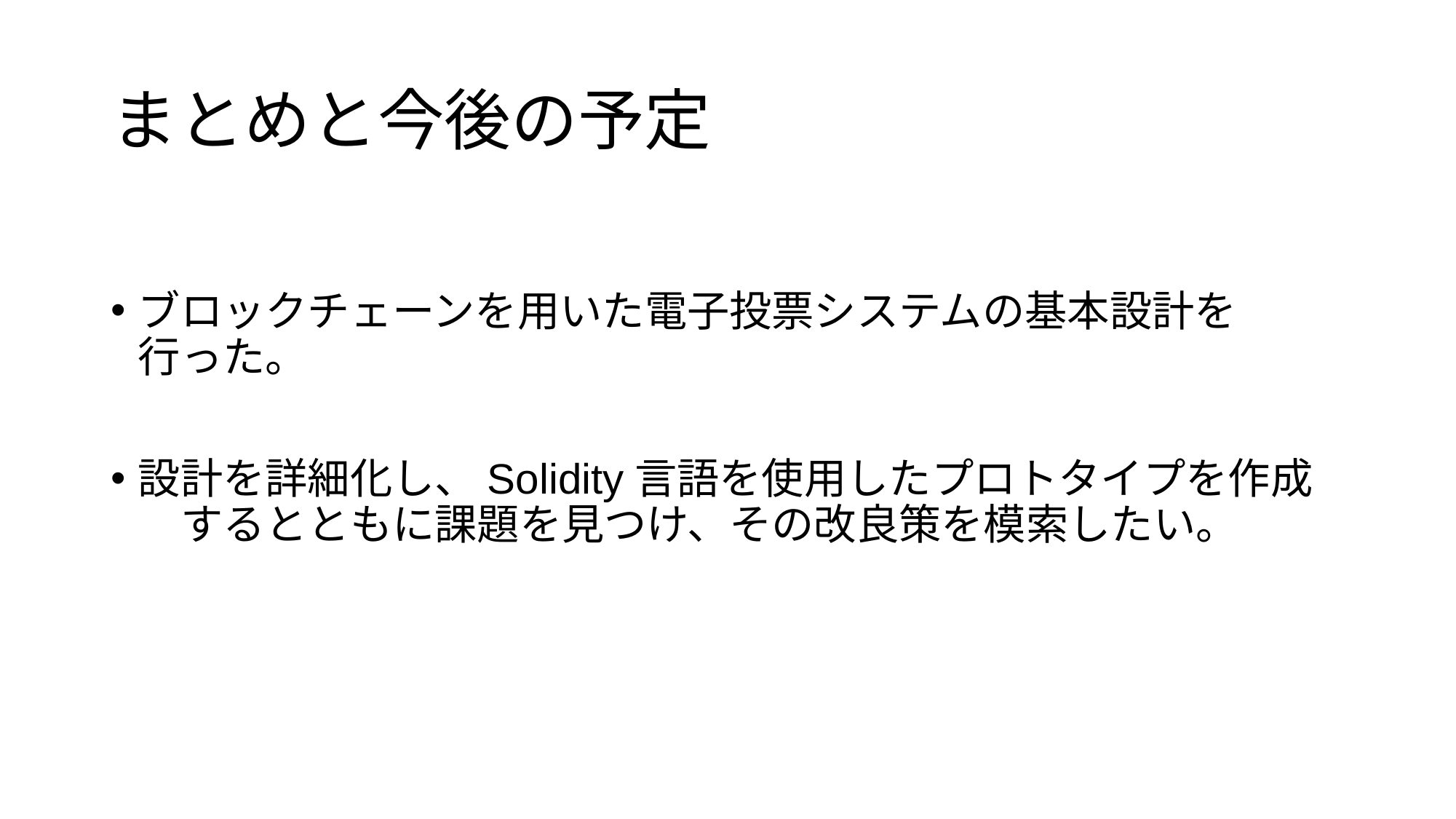

# まとめと今後の予定

ブロックチェーンを用いた電子投票システムの基本設計を　行った。

設計を詳細化し、Solidity言語を使用したプロトタイプを作成　するとともに課題を見つけ、その改良策を模索したい。